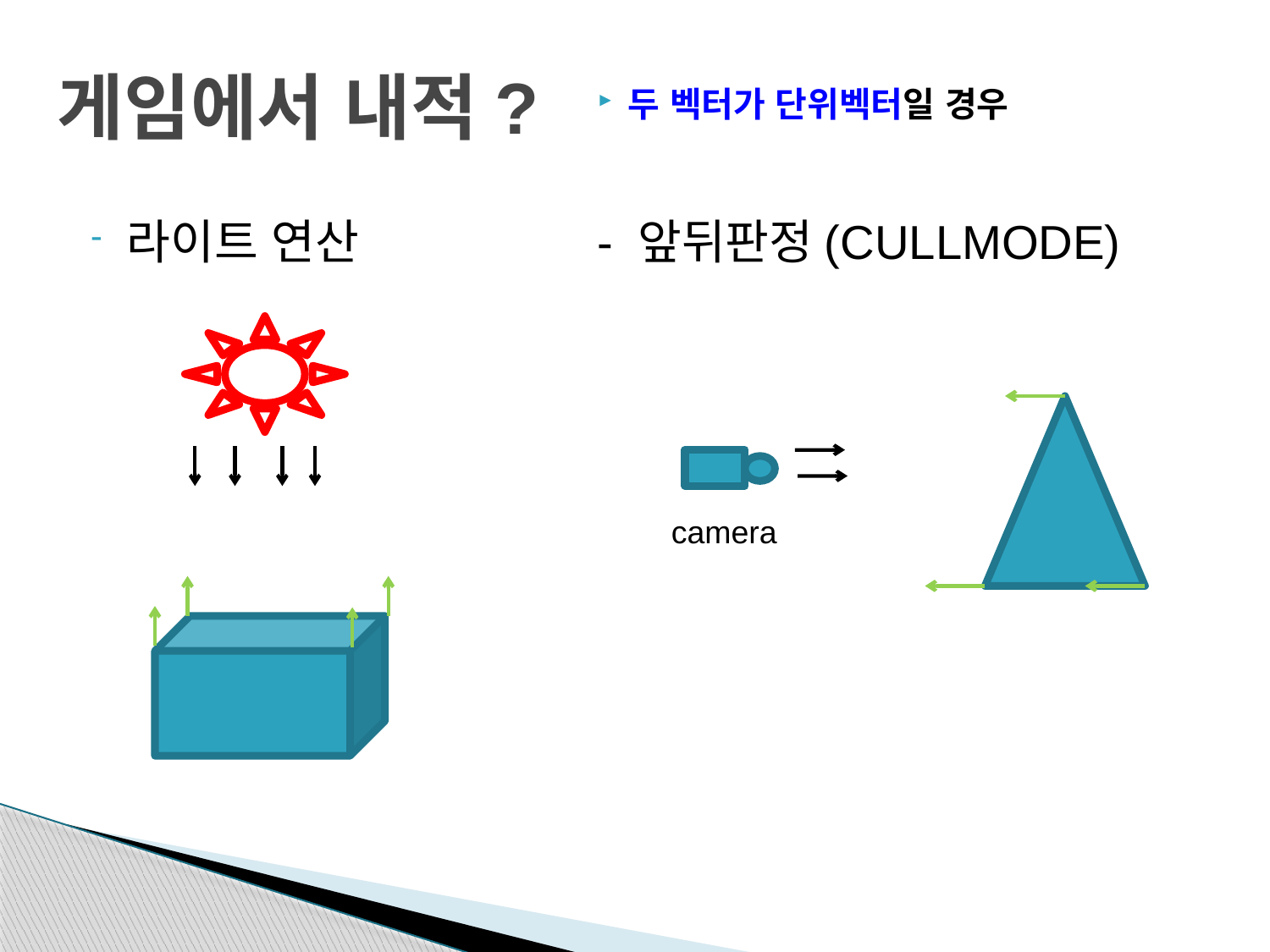

# 게임에서 내적?
두 벡터가 단위벡터일 경우
라이트 연산                 - 앞뒤판정(CULLMODE)

camera